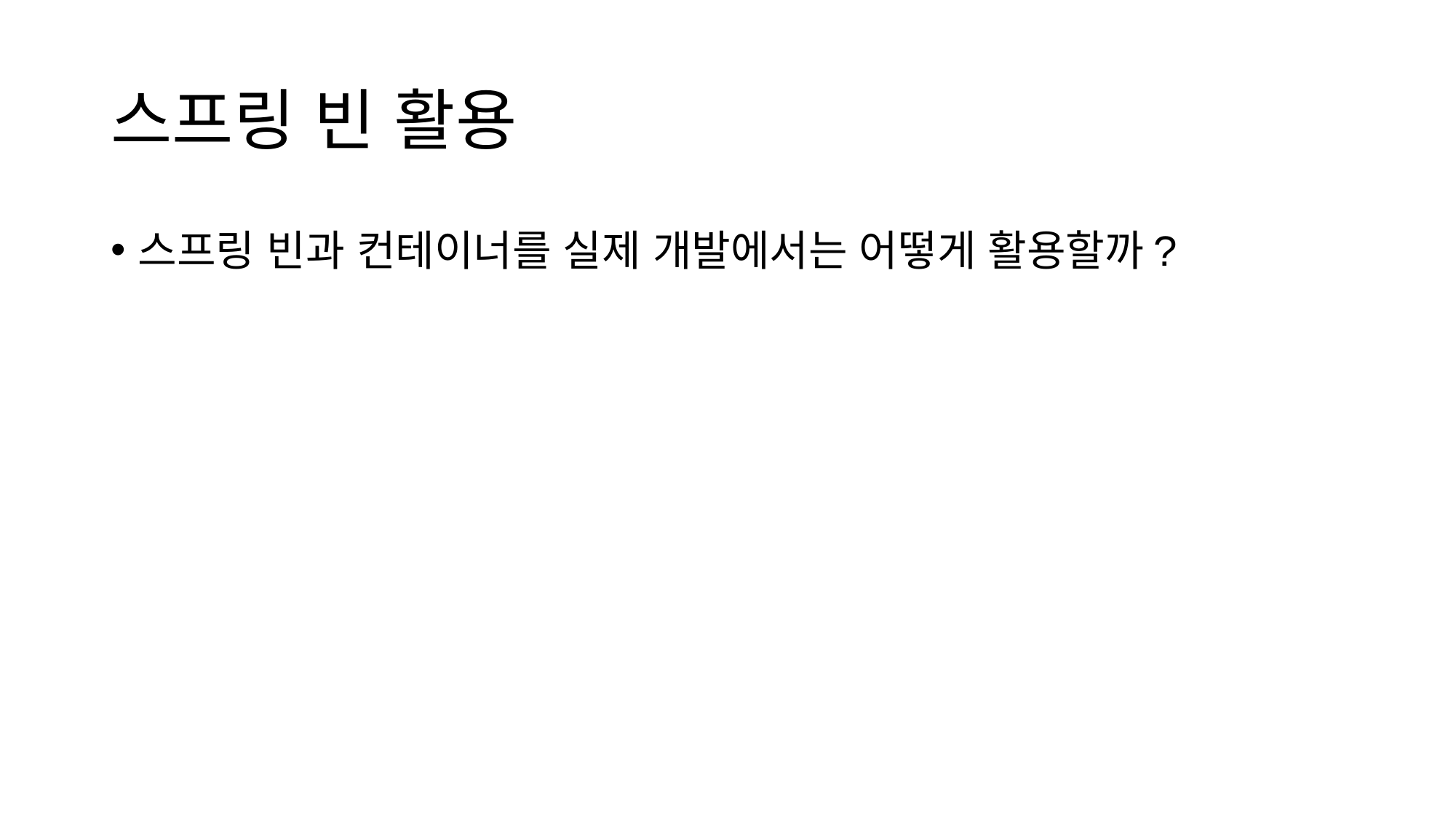

# 스프링 빈 활용
스프링 빈과 컨테이너를 실제 개발에서는 어떻게 활용할까?